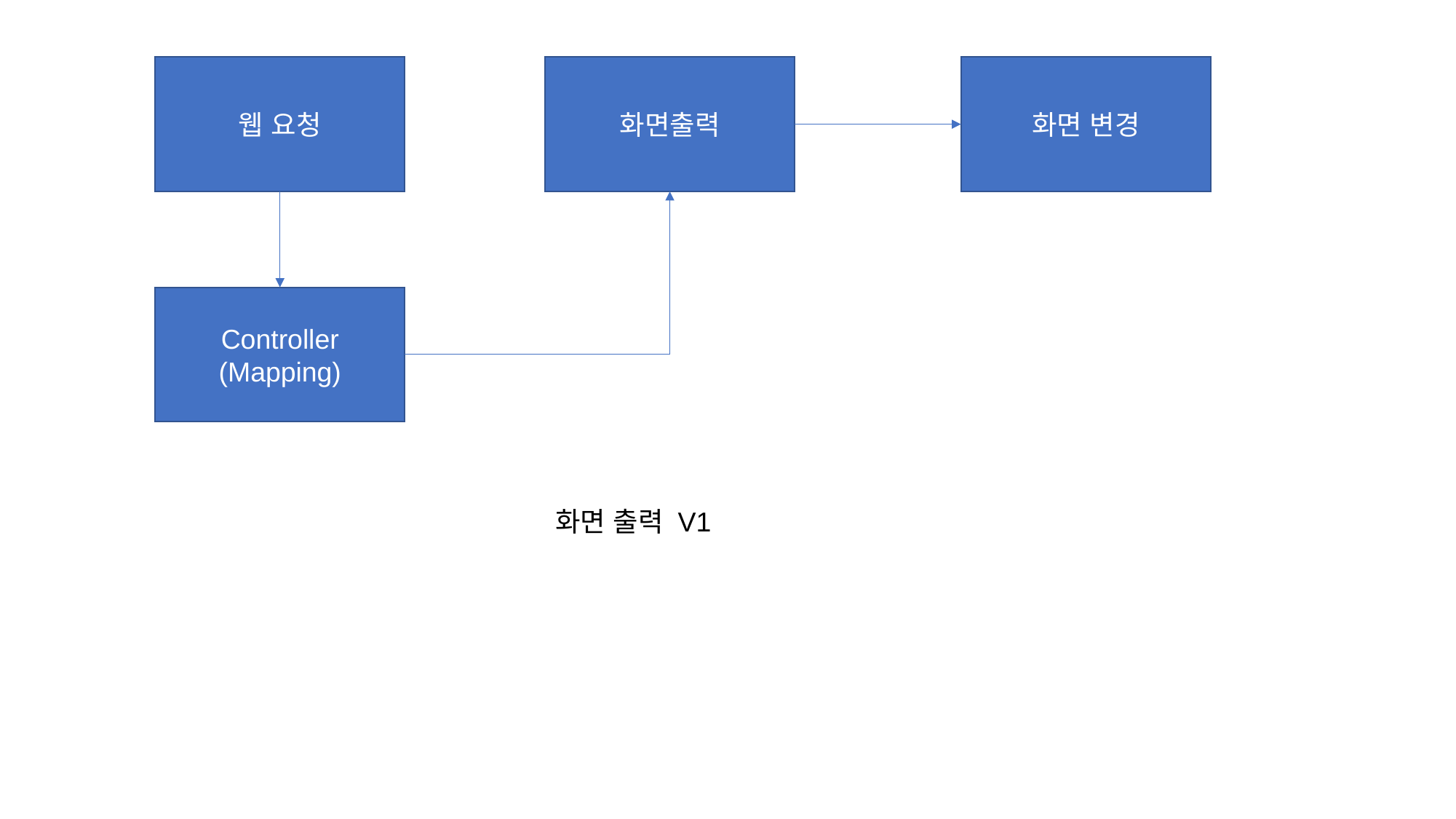

화면 변경
웹 요청
화면출력
Controller
(Mapping)
화면 출력 V1